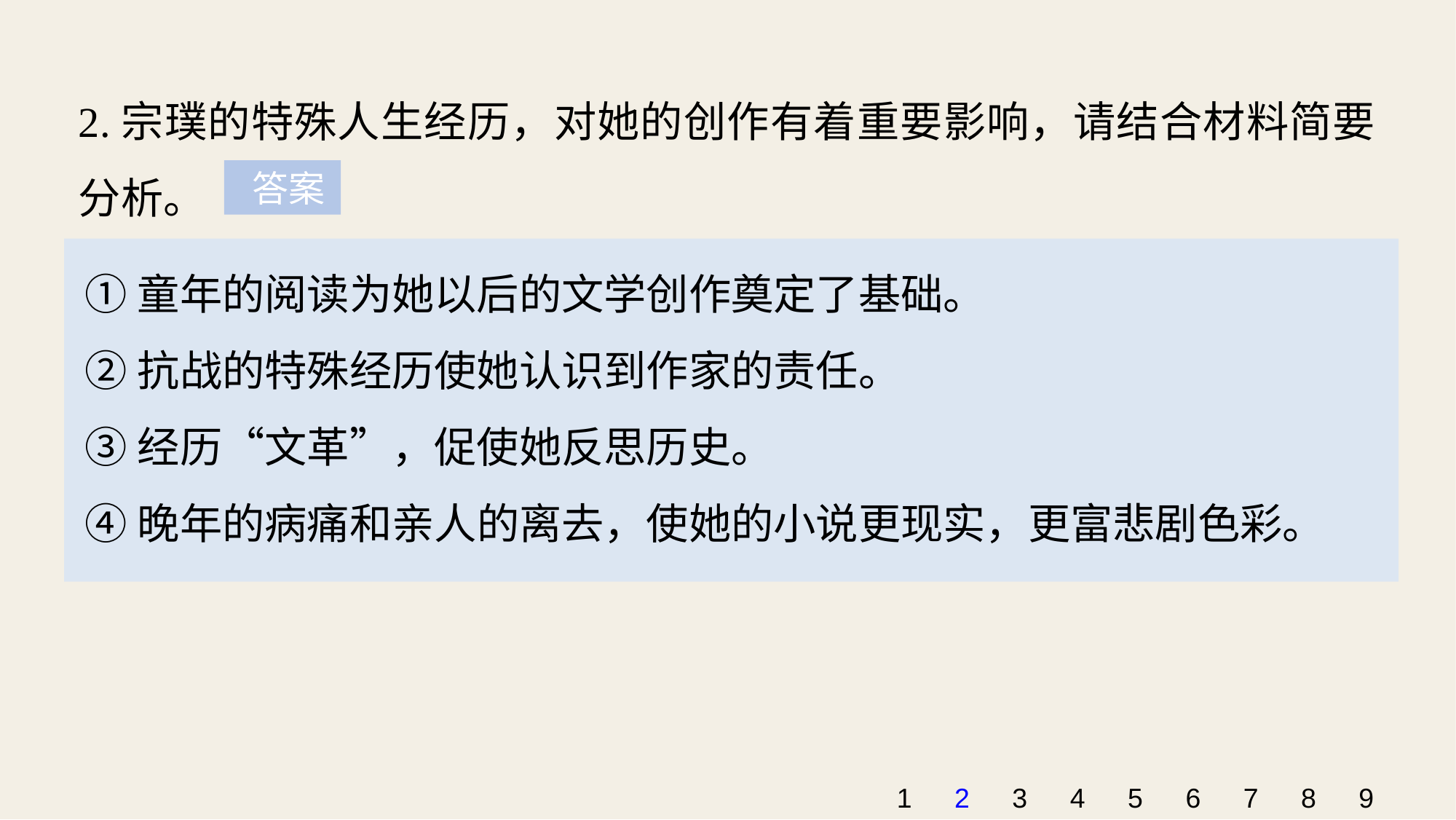

2.宗璞的特殊人生经历，对她的创作有着重要影响，请结合材料简要分析。
 答案
①童年的阅读为她以后的文学创作奠定了基础。
②抗战的特殊经历使她认识到作家的责任。
③经历“文革”，促使她反思历史。
④晚年的病痛和亲人的离去，使她的小说更现实，更富悲剧色彩。

1
2
3
4
5
6
7
8
9